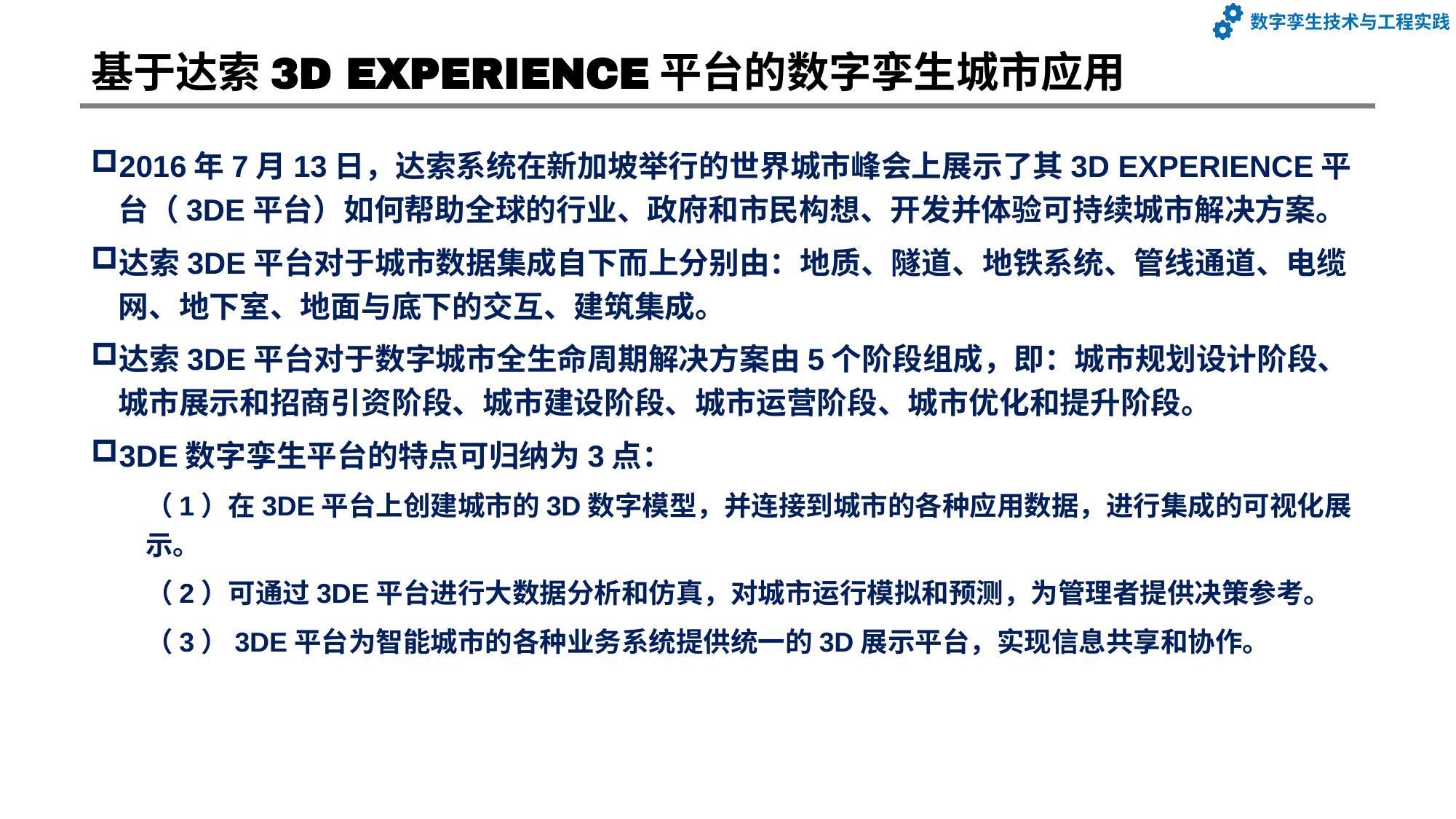

# 基于达索3D EXPERIENCE平台的数字孪生城市应用
2016年7月13日，达索系统在新加坡举行的世界城市峰会上展示了其3D EXPERIENCE平台（3DE平台）如何帮助全球的行业、政府和市民构想、开发并体验可持续城市解决方案。
达索3DE平台对于城市数据集成自下而上分别由：地质、隧道、地铁系统、管线通道、电缆网、地下室、地面与底下的交互、建筑集成。
达索3DE平台对于数字城市全生命周期解决方案由5个阶段组成，即：城市规划设计阶段、城市展示和招商引资阶段、城市建设阶段、城市运营阶段、城市优化和提升阶段。
3DE数字孪生平台的特点可归纳为3点：
（1）在3DE平台上创建城市的3D数字模型，并连接到城市的各种应用数据，进行集成的可视化展示。
（2）可通过3DE平台进行大数据分析和仿真，对城市运行模拟和预测，为管理者提供决策参考。
（3）3DE平台为智能城市的各种业务系统提供统一的3D展示平台，实现信息共享和协作。